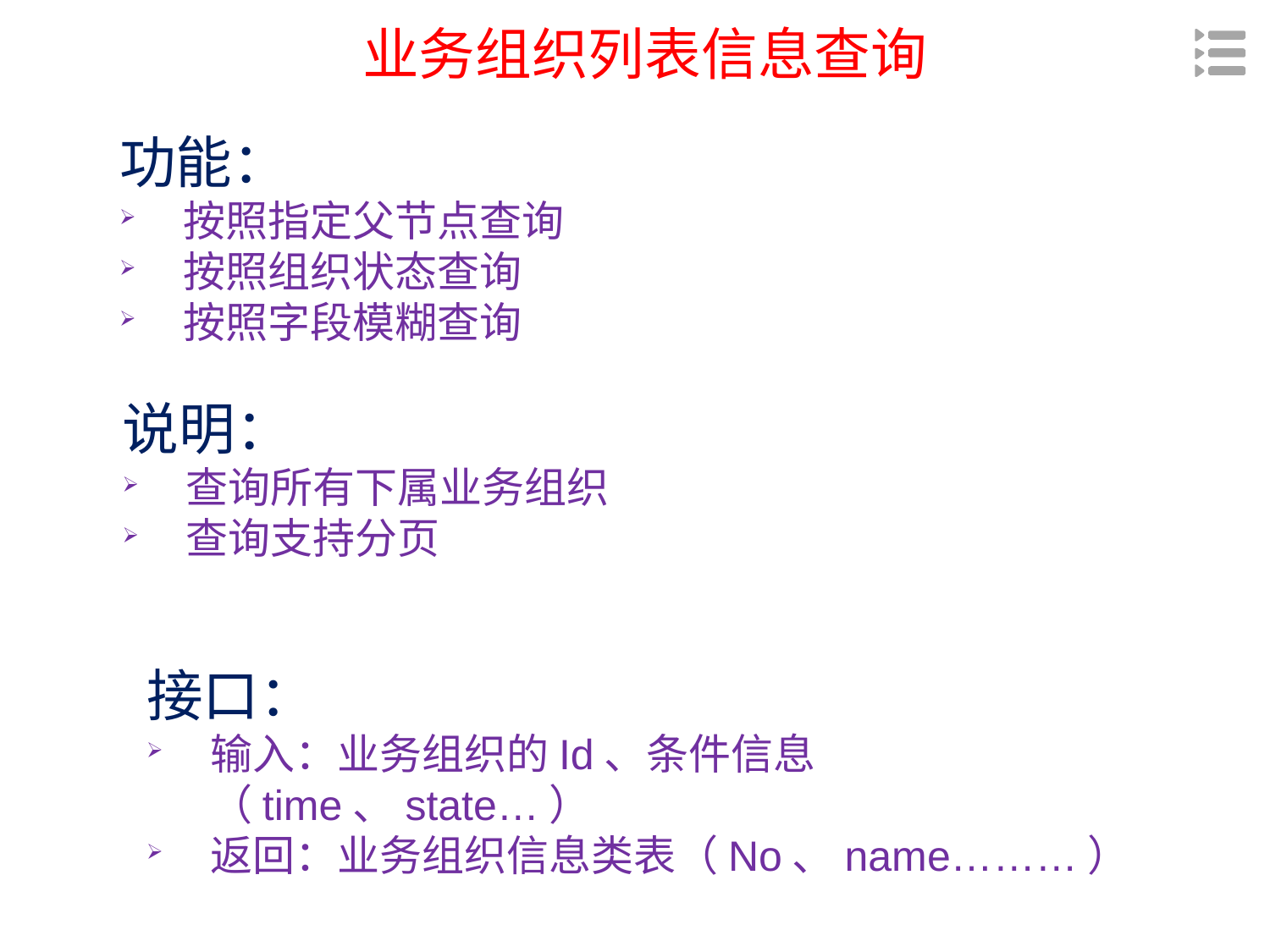

业务组织列表信息查询

功能：
按照指定父节点查询
按照组织状态查询
按照字段模糊查询
说明：
查询所有下属业务组织
查询支持分页
接口：
输入：业务组织的Id、条件信息（time、state…）
返回：业务组织信息类表（No、name………）